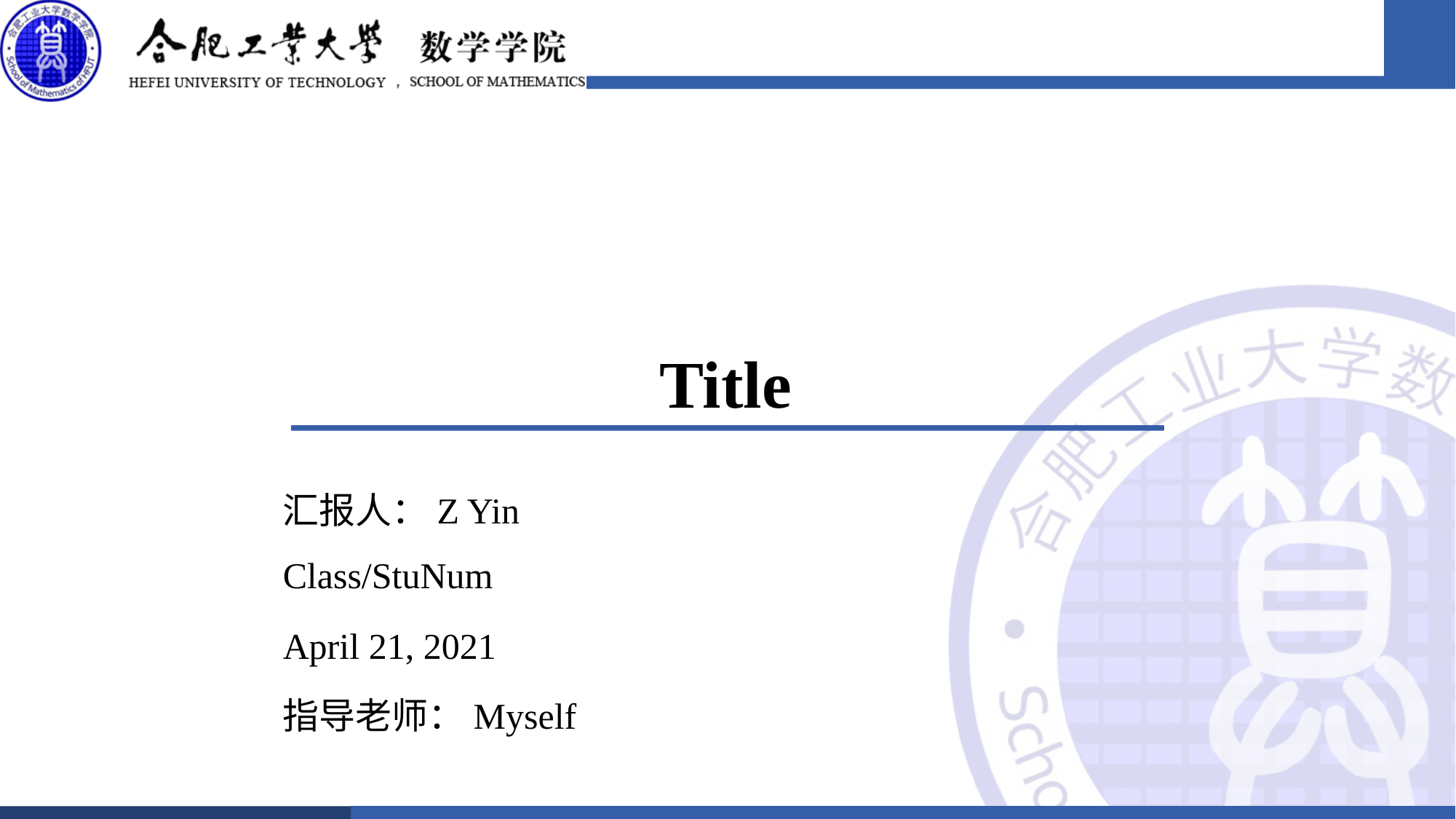

# Title

汇报人：Z Yin
Class/StuNum
April 21, 2021
指导老师：Myself